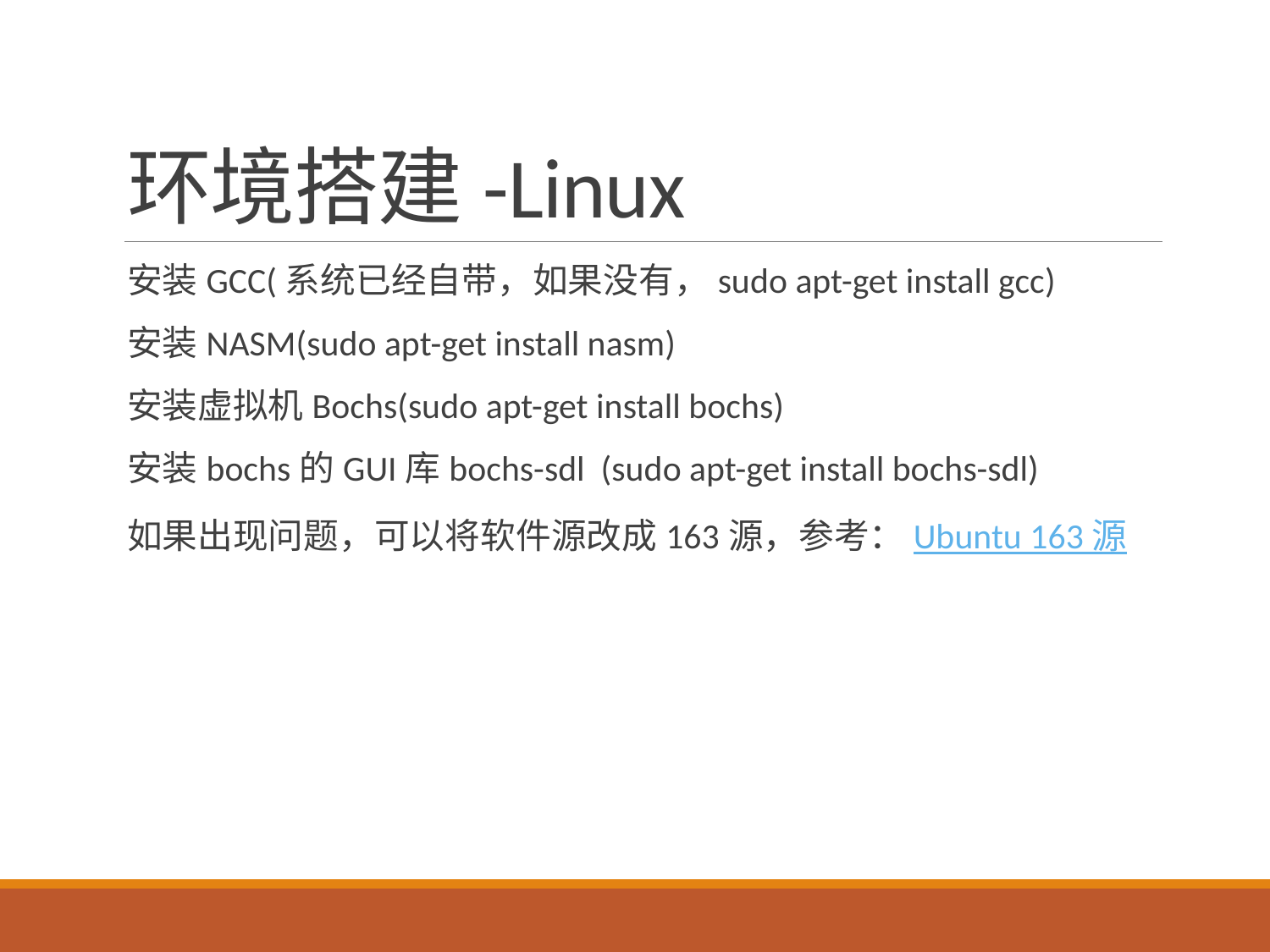

# 环境搭建-Linux
安装GCC(系统已经自带，如果没有，sudo apt-get install gcc)
安装NASM(sudo apt-get install nasm)
安装虚拟机Bochs(sudo apt-get install bochs)
安装bochs的GUI库bochs-sdl  (sudo apt-get install bochs-sdl)
如果出现问题，可以将软件源改成163源，参考：Ubuntu 163 源